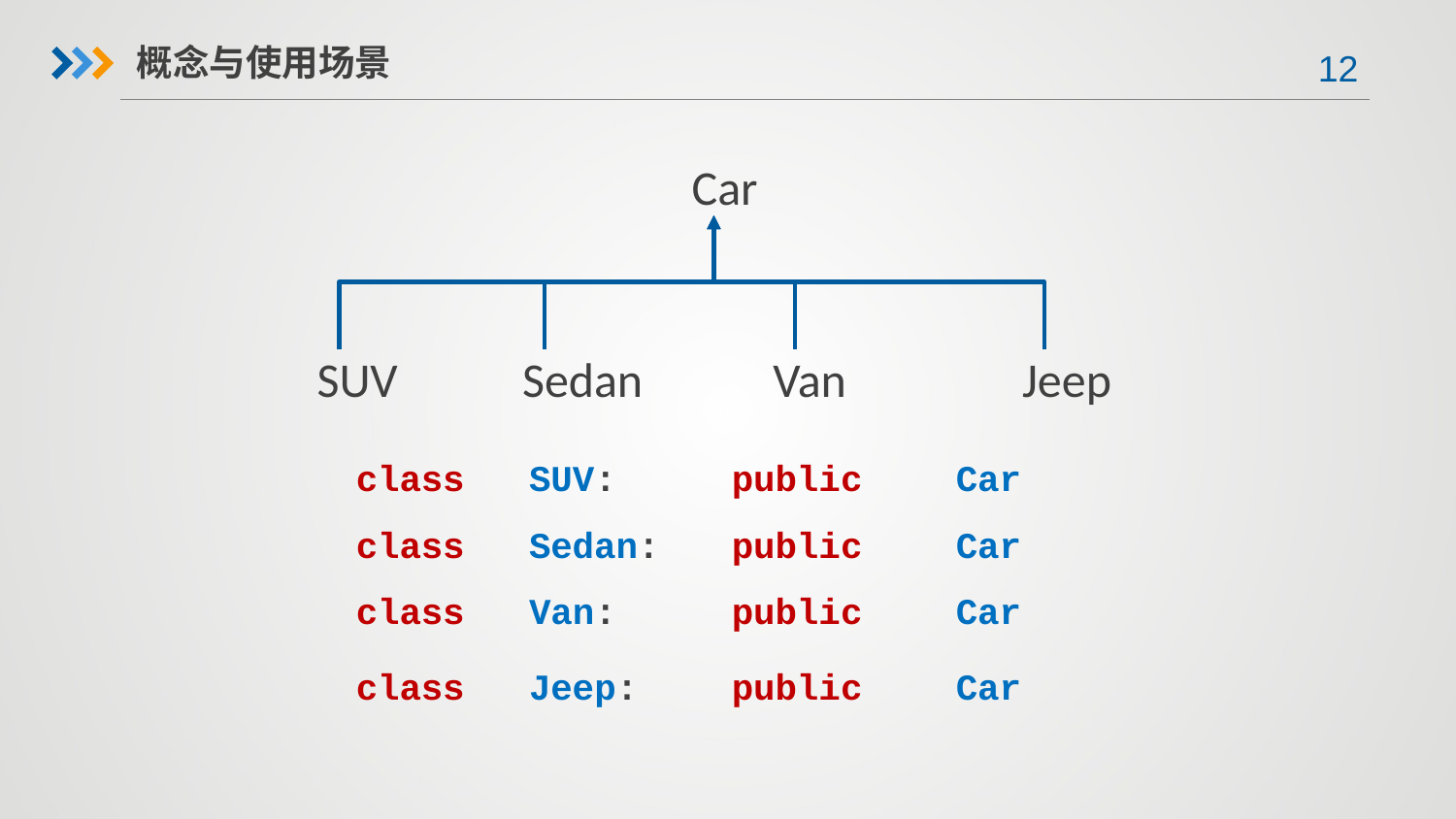

概念与使用场景
Car
SUV
Sedan
Van
Jeep
| class | SUV: | public | Car |
| --- | --- | --- | --- |
| class | Sedan: | public | Car |
| class | Van: | public | Car |
| class | Jeep: | public | Car |